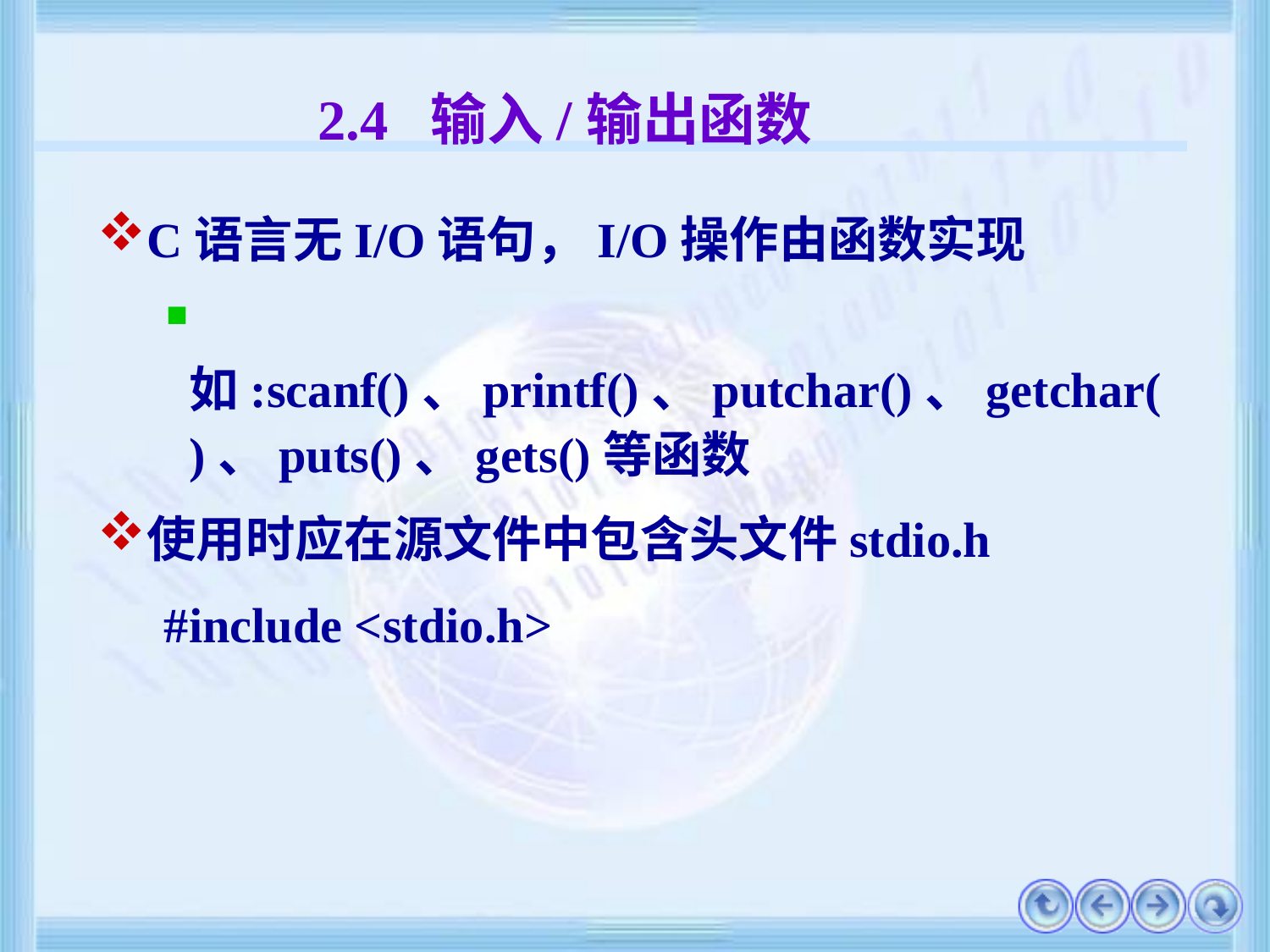

2.4  输入/输出函数
C语言无I/O语句，I/O操作由函数实现
 如:scanf()、printf()、putchar()、getchar()、puts()、gets()等函数
使用时应在源文件中包含头文件stdio.h
#include <stdio.h>